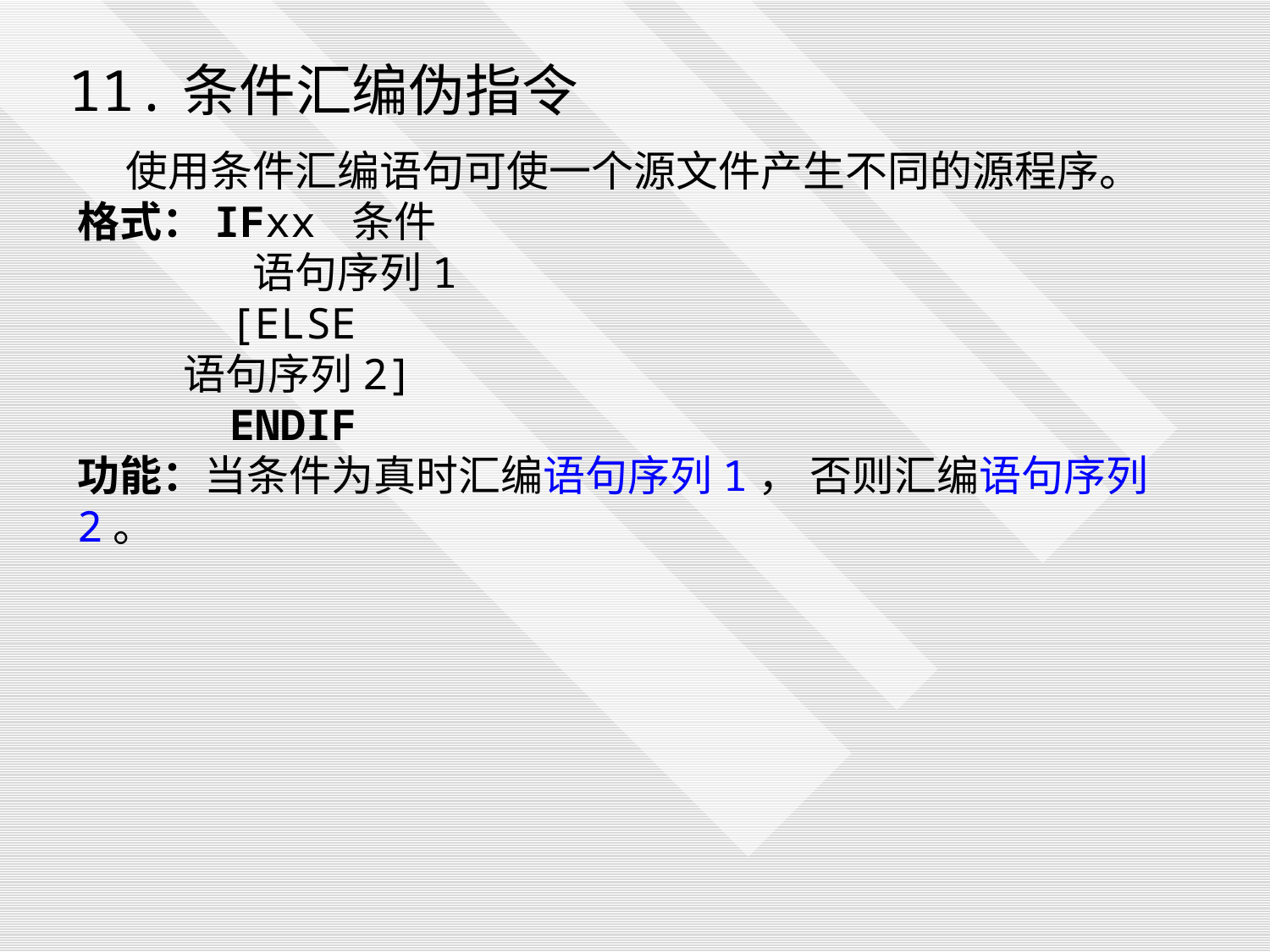

11.条件汇编伪指令
    使用条件汇编语句可使一个源文件产生不同的源程序。
格式：IFxx 条件
	    语句序列1
      [ELSE
          语句序列2]
      ENDIF
功能：当条件为真时汇编语句序列1， 否则汇编语句序列2。